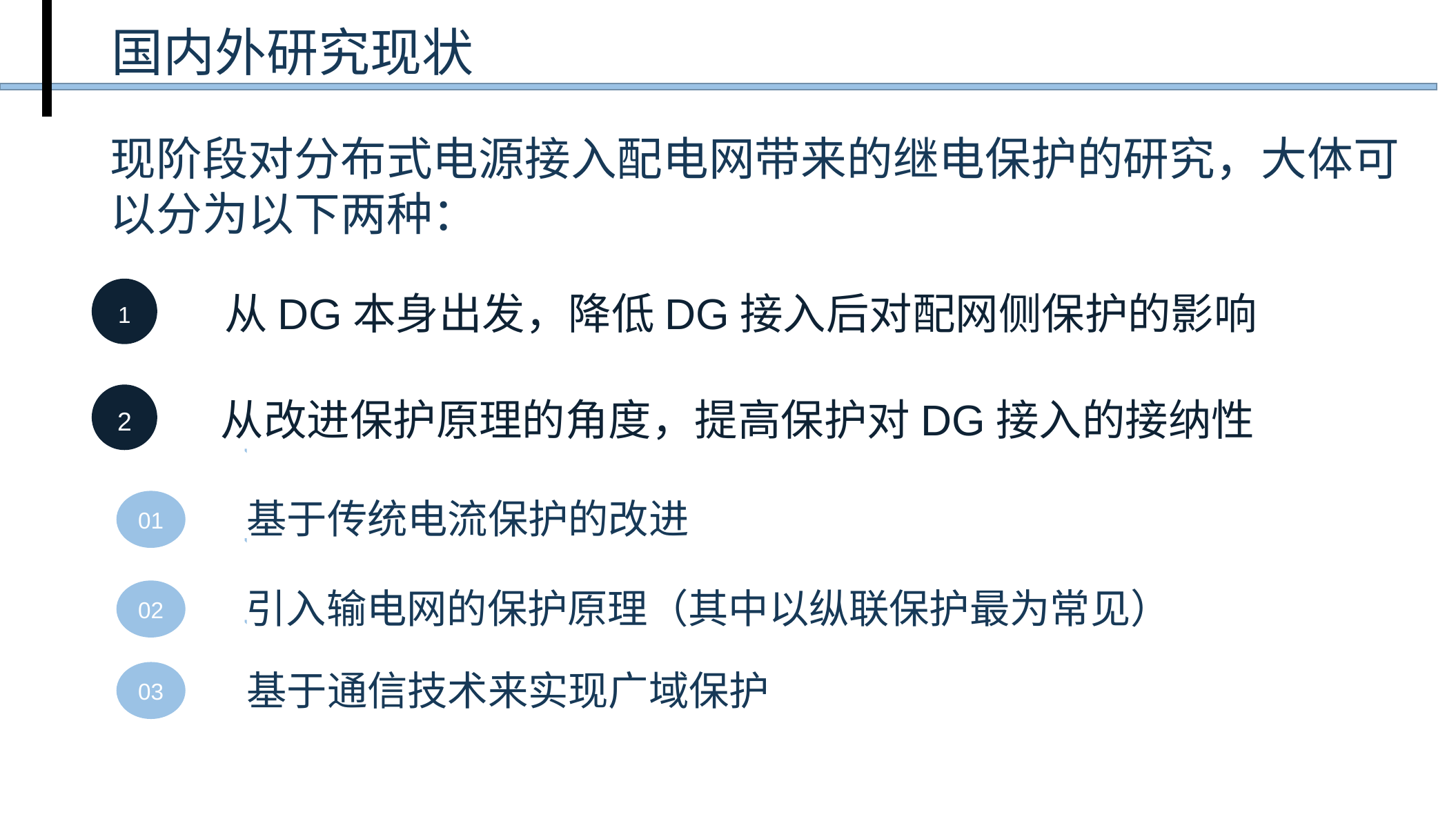

国内外研究现状

现阶段对分布式电源接入配电网带来的继电保护的研究，大体可以分为以下两种：
1
从DG本身出发，降低DG接入后对配网侧保护的影响
2
从改进保护原理的角度，提高保护对DG接入的接纳性

01
基于传统电流保护的改进

02
引入输电网的保护原理（其中以纵联保护最为常见）

03
基于通信技术来实现广域保护